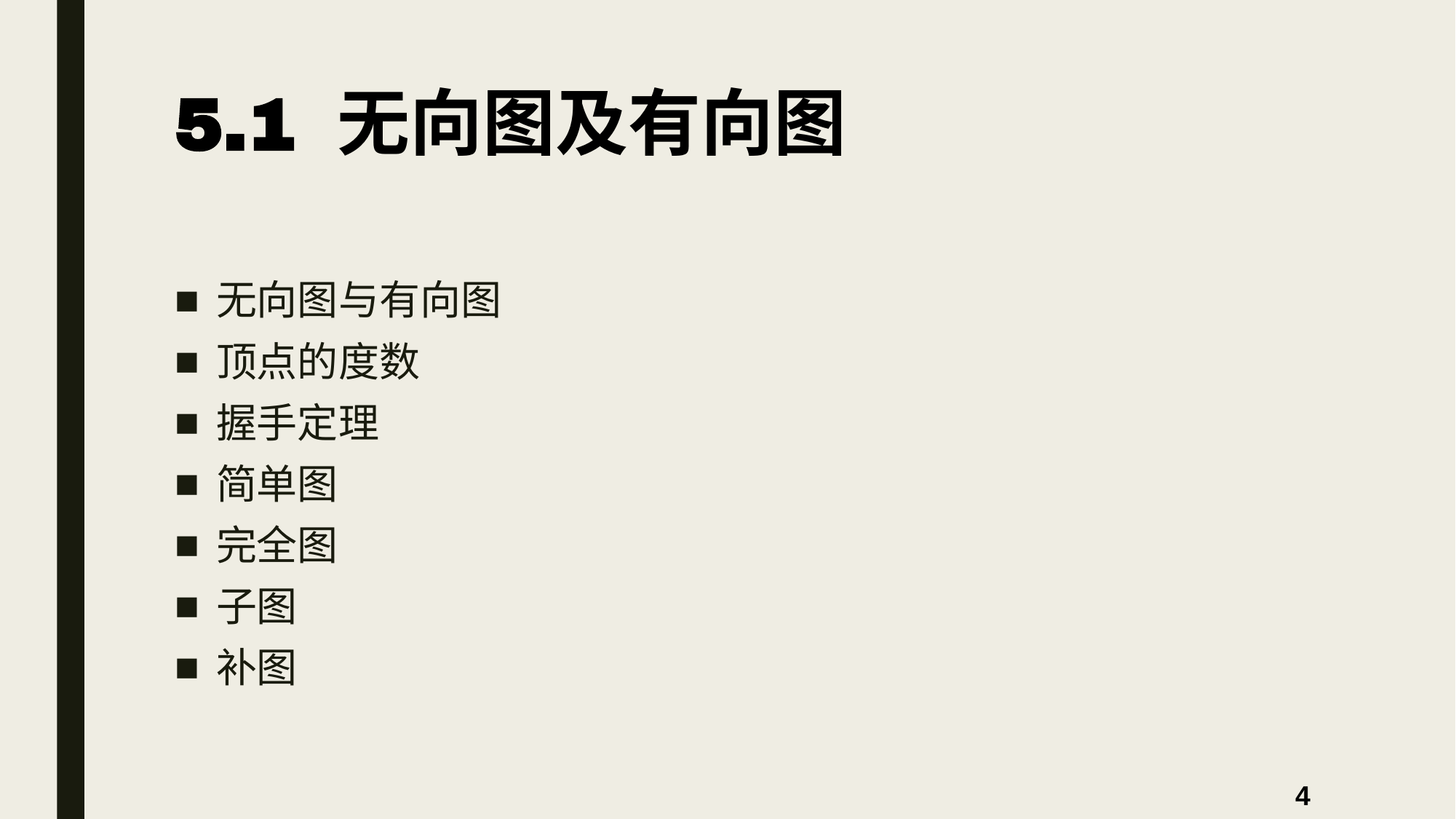

# 5.1 无向图及有向图
无向图与有向图
顶点的度数
握手定理
简单图
完全图
子图
补图
4